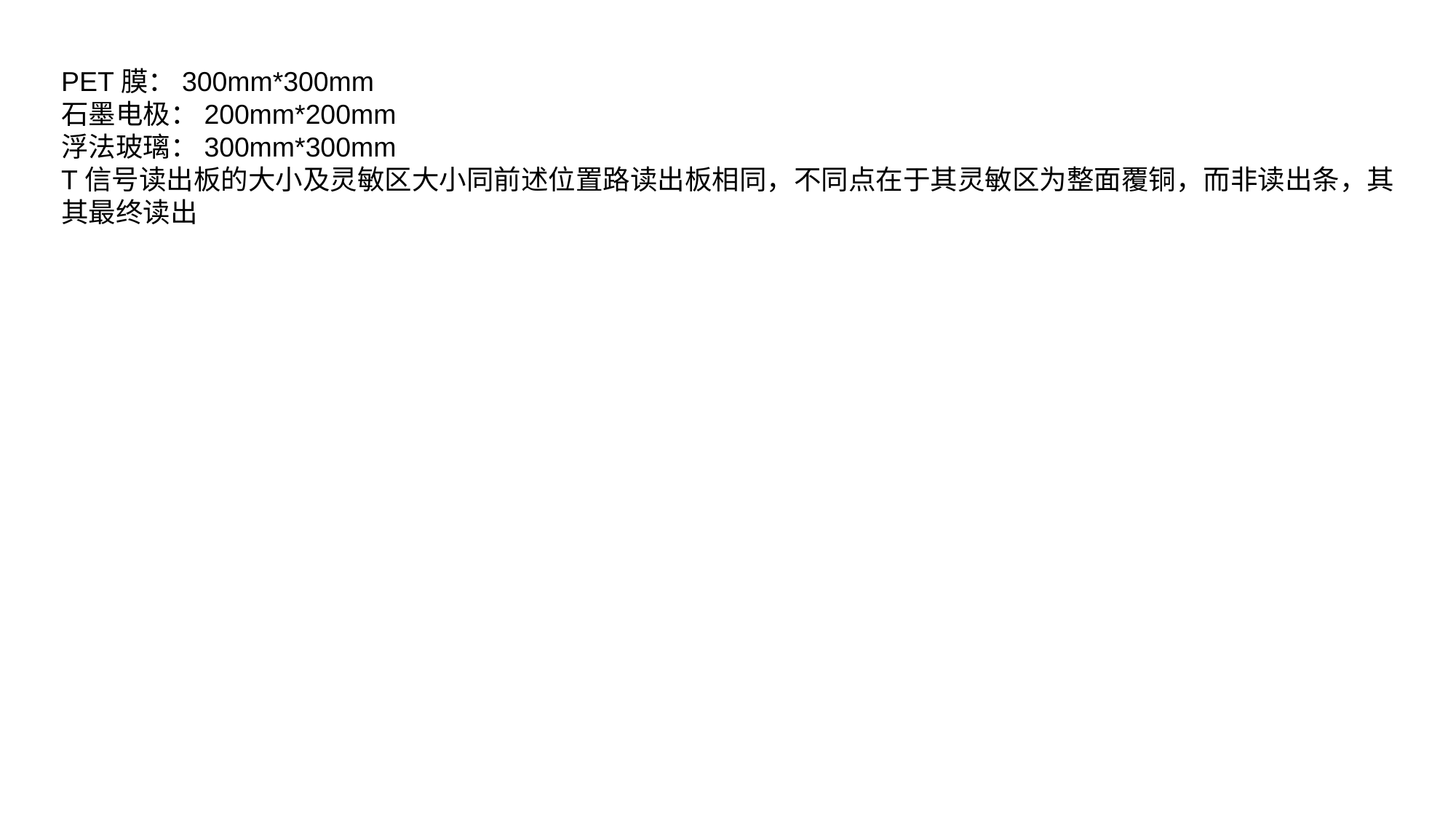

PET膜：300mm*300mm
石墨电极：200mm*200mm
浮法玻璃：300mm*300mm
T信号读出板的大小及灵敏区大小同前述位置路读出板相同，不同点在于其灵敏区为整面覆铜，而非读出条，其其最终读出